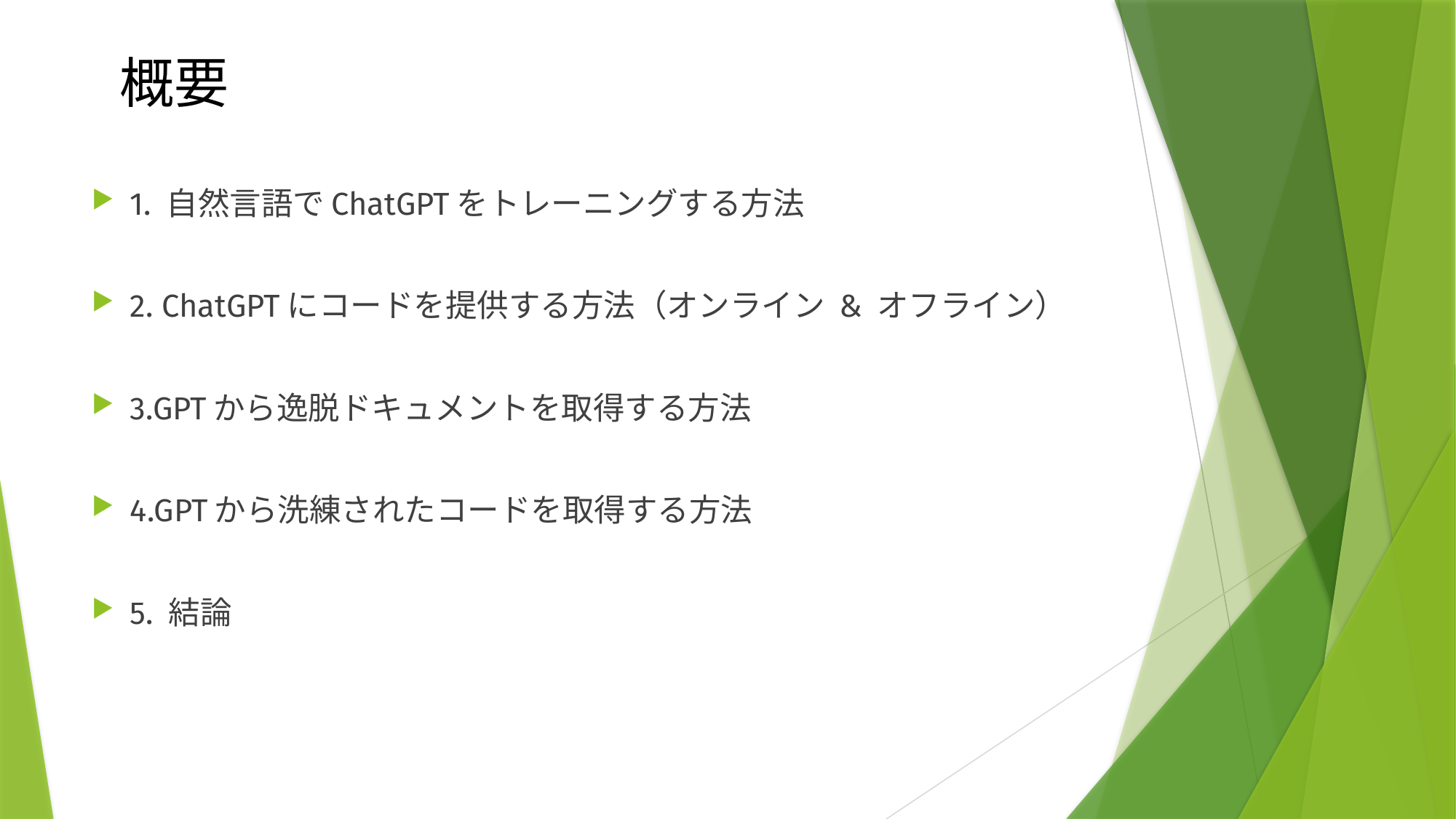

概要
1. 自然言語でChatGPTをトレーニングする方法

2. ChatGPTにコードを提供する方法（オンライン & オフライン）

3.GPTから逸脱ドキュメントを取得する方法

4.GPTから洗練されたコードを取得する方法

5. 結論